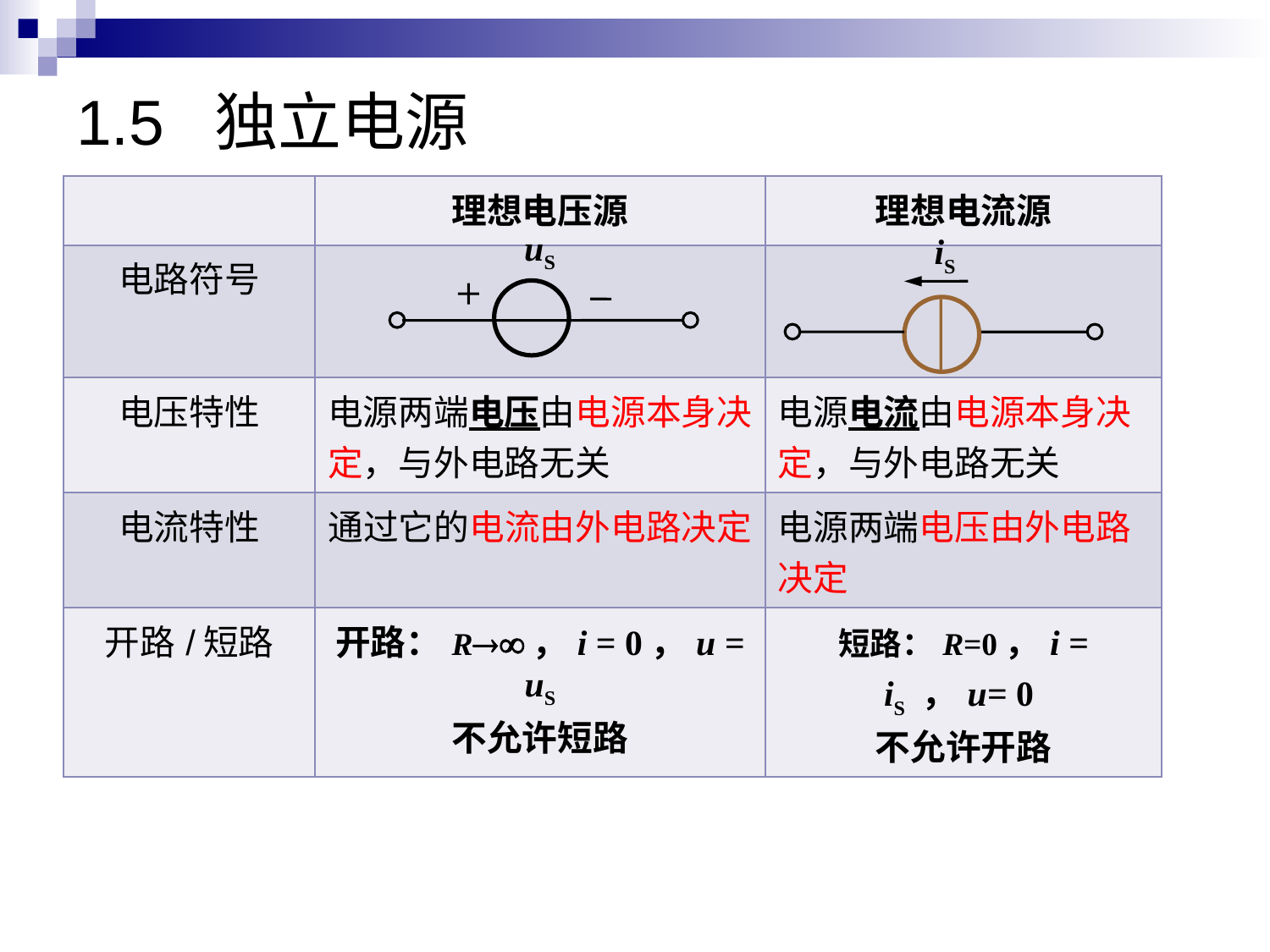

# 1.5  独立电源
|  | 理想电压源 | 理想电流源 |
| --- | --- | --- |
| 电路符号 |  |  |
| 电压特性 | 电源两端电压由电源本身决定，与外电路无关 | 电源电流由电源本身决定，与外电路无关 |
| 电流特性 | 通过它的电流由外电路决定 | 电源两端电压由外电路决定 |
| 开路/短路 | 开路：R→∞，i = 0，u = uS 不允许短路 | 短路：R=0，i = iS ，u= 0 不允许开路 |

uS

iS